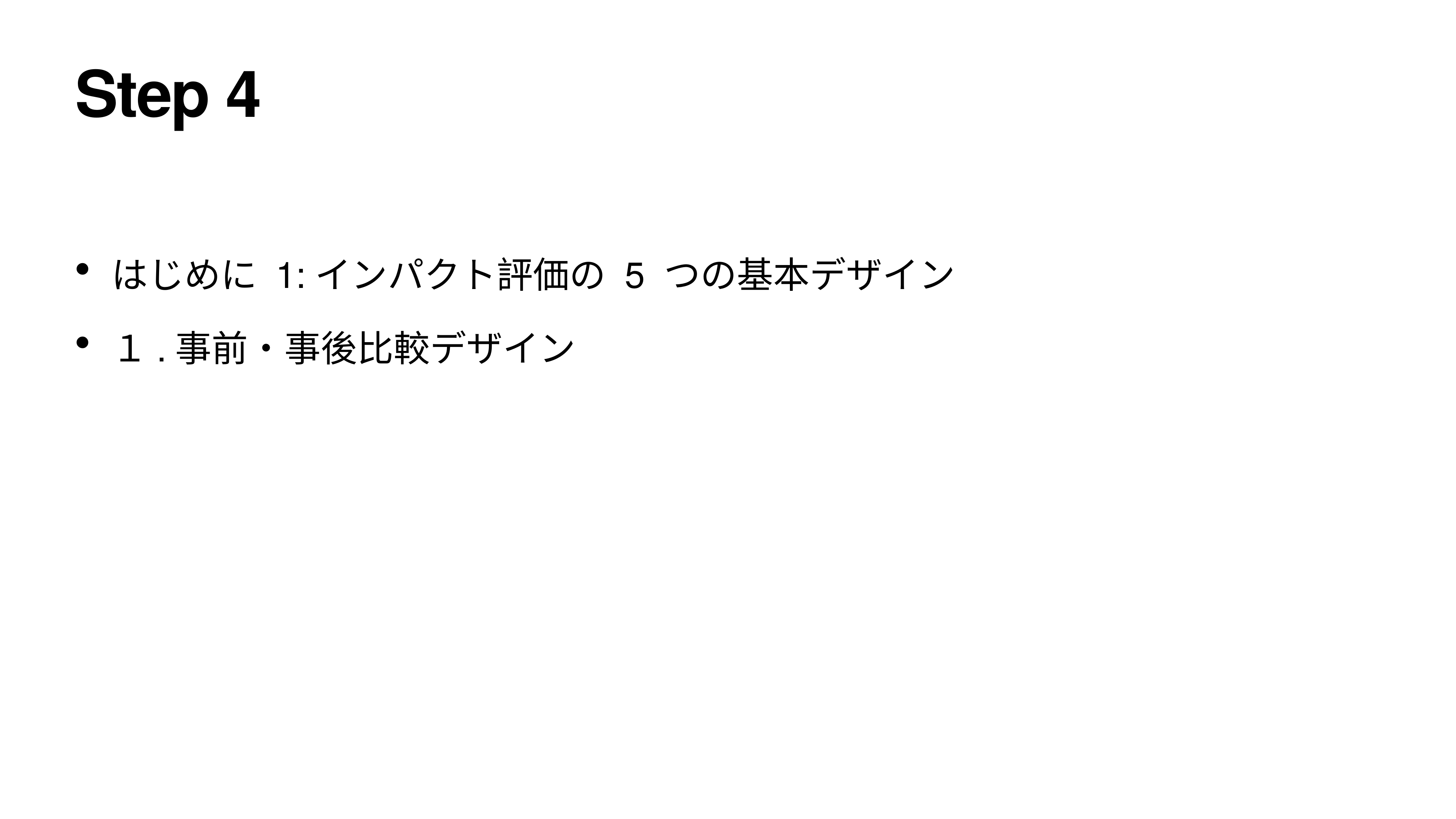

# Step 4

はじめに 1:インパクト評価の 5 つの基本デザイン
１.事前・事後比較デザイン